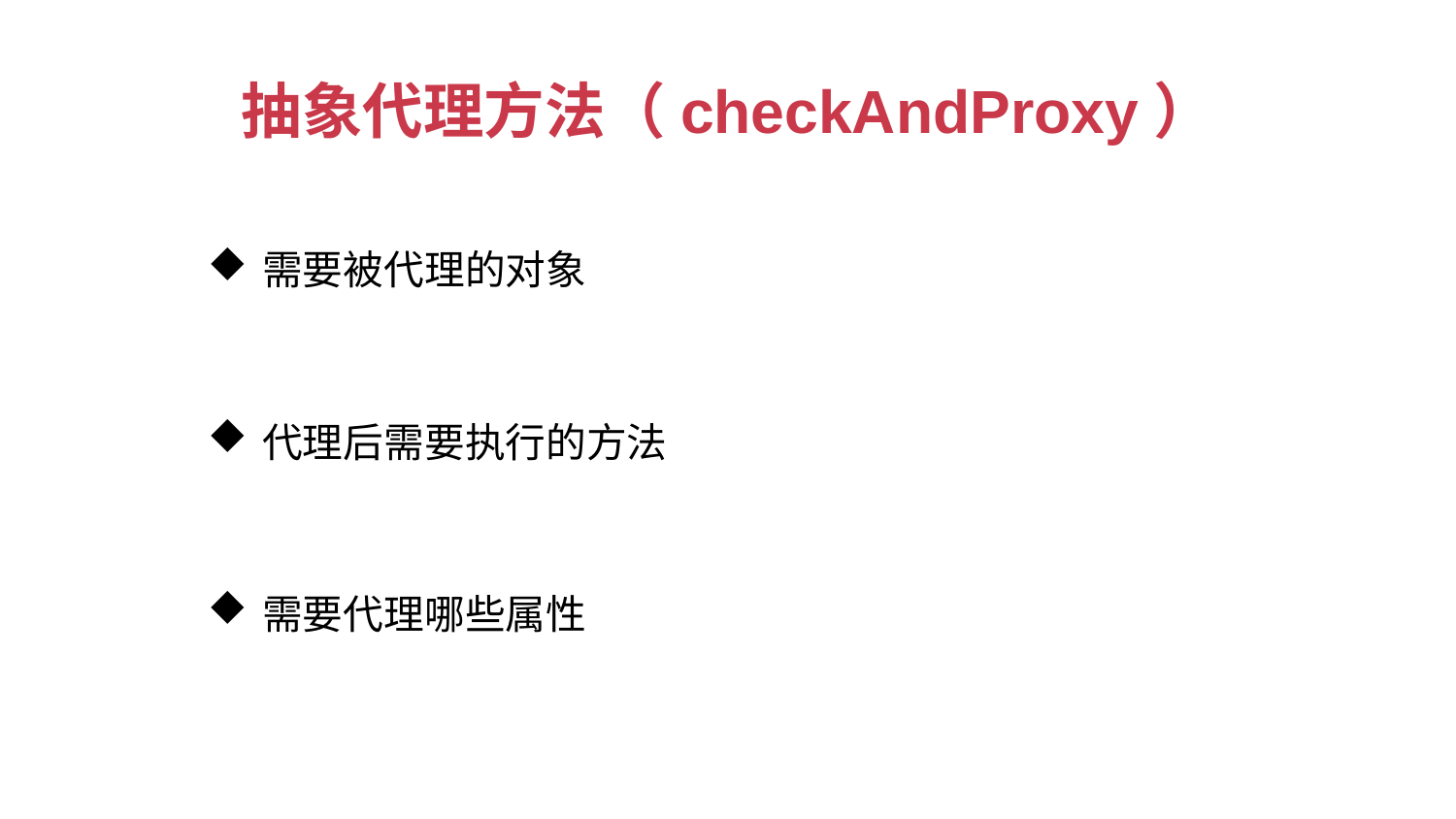

抽象代理方法（checkAndProxy）
需要被代理的对象
代理后需要执行的方法
需要代理哪些属性